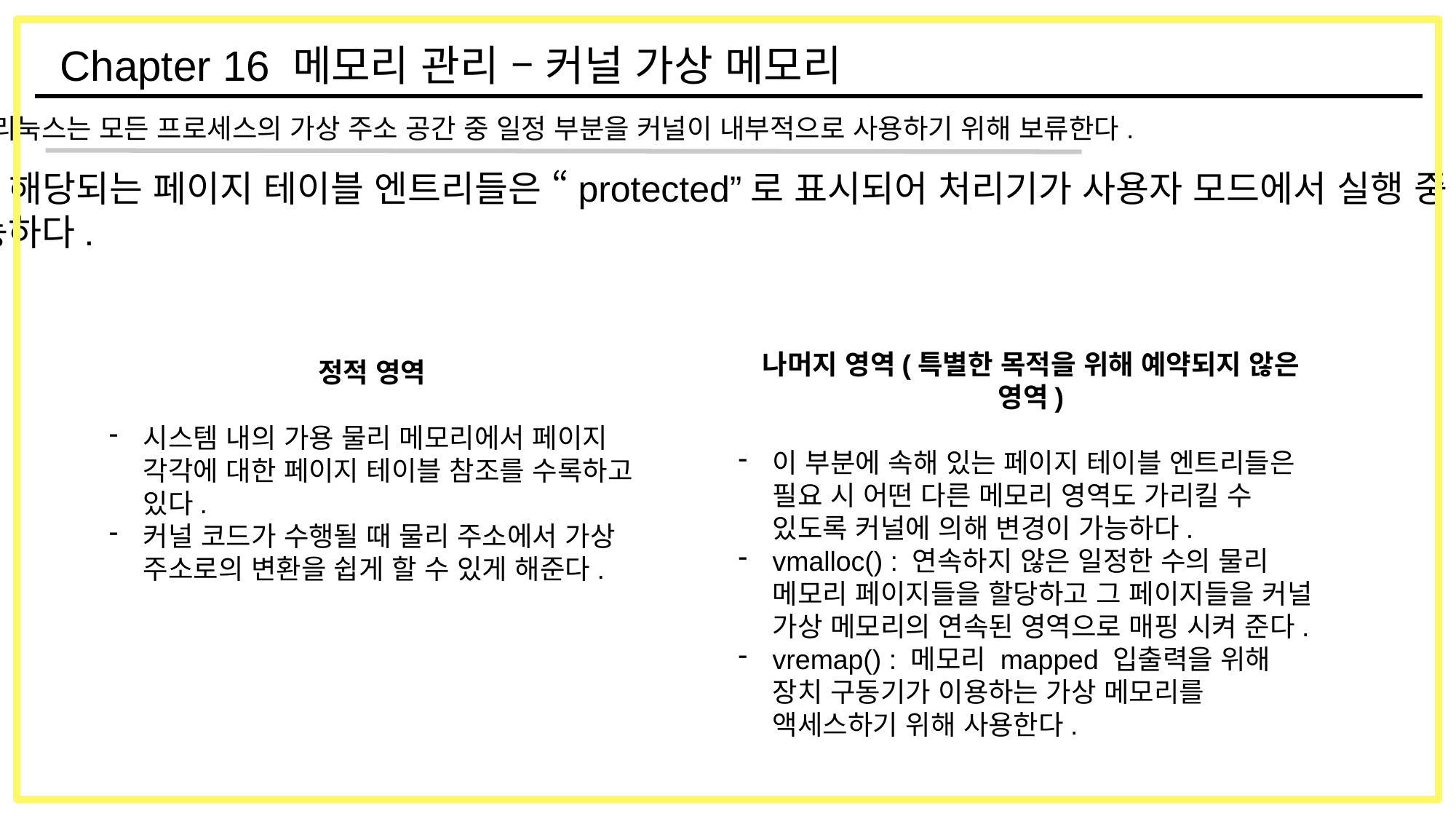

Chapter 16 메모리 관리 – 커널 가상 메모리
리눅스는 모든 프로세스의 가상 주소 공간 중 일정 부분을 커널이 내부적으로 사용하기 위해 보류한다.
※ 커널 페이지에 해당되는 페이지 테이블 엔트리들은 “protected”로 표시되어 처리기가 사용자 모드에서 실행 중 일 때 보이지 않고
 변경 또한 불가능하다.
나머지 영역(특별한 목적을 위해 예약되지 않은 영역)

이 부분에 속해 있는 페이지 테이블 엔트리들은 필요 시 어떤 다른 메모리 영역도 가리킬 수 있도록 커널에 의해 변경이 가능하다.
vmalloc() : 연속하지 않은 일정한 수의 물리 메모리 페이지들을 할당하고 그 페이지들을 커널 가상 메모리의 연속된 영역으로 매핑 시켜 준다.
vremap() : 메모리 mapped 입출력을 위해 장치 구동기가 이용하는 가상 메모리를 액세스하기 위해 사용한다.
정적 영역

시스템 내의 가용 물리 메모리에서 페이지 각각에 대한 페이지 테이블 참조를 수록하고 있다.
커널 코드가 수행될 때 물리 주소에서 가상 주소로의 변환을 쉽게 할 수 있게 해준다.